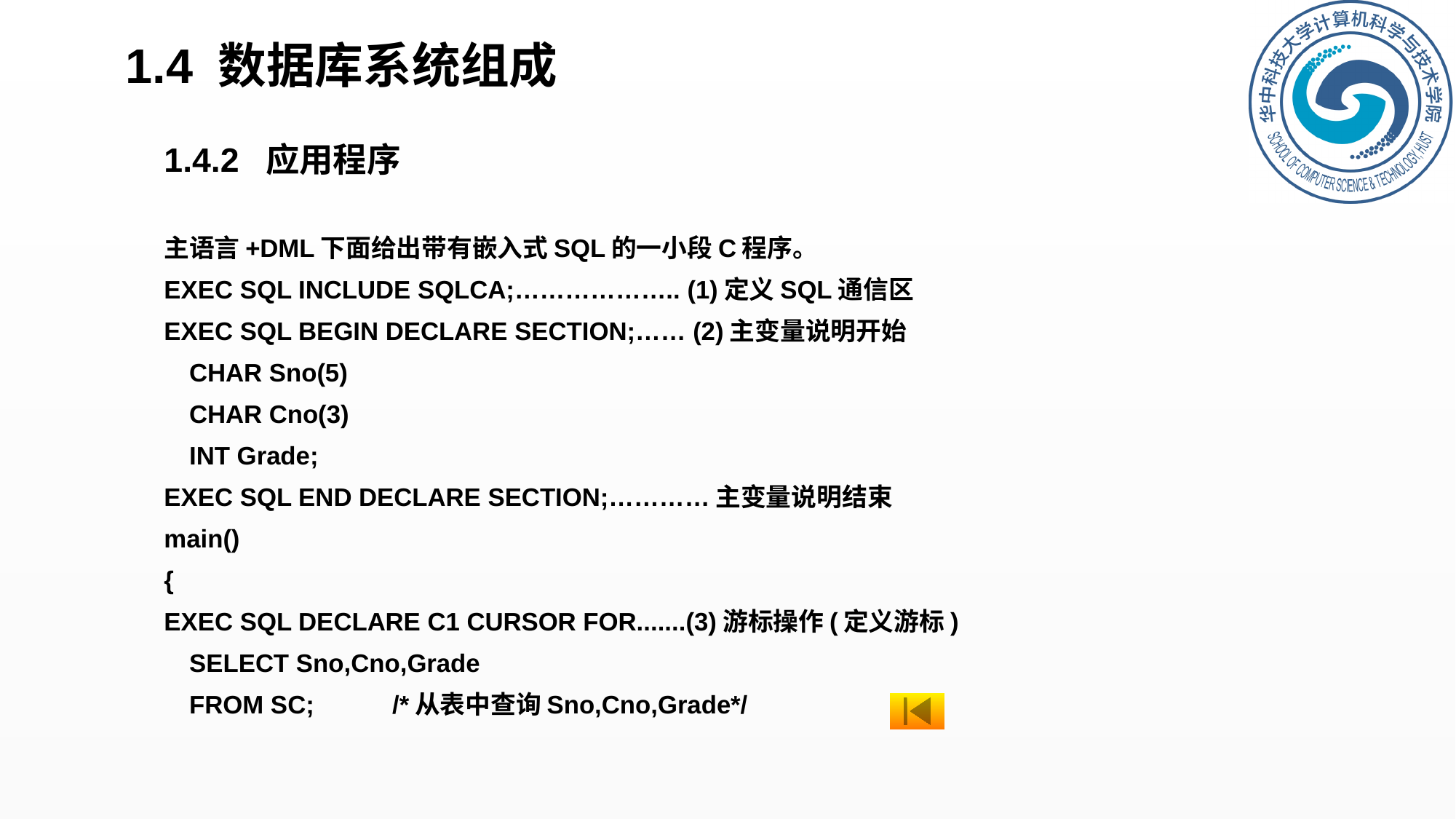

# 1.4 数据库系统组成
1.4.2  应用程序

主语言+DML下面给出带有嵌入式SQL的一小段C程序。
EXEC SQL INCLUDE SQLCA;……………….. (1)定义SQL通信区
EXEC SQL BEGIN DECLARE SECTION;…… (2)主变量说明开始
	CHAR Sno(5)
	CHAR Cno(3)
	INT Grade;
EXEC SQL END DECLARE SECTION;…………主变量说明结束
main()
{
EXEC SQL DECLARE C1 CURSOR FOR.......(3)游标操作(定义游标)
	SELECT Sno,Cno,Grade
	FROM SC;		/*从表中查询Sno,Cno,Grade*/